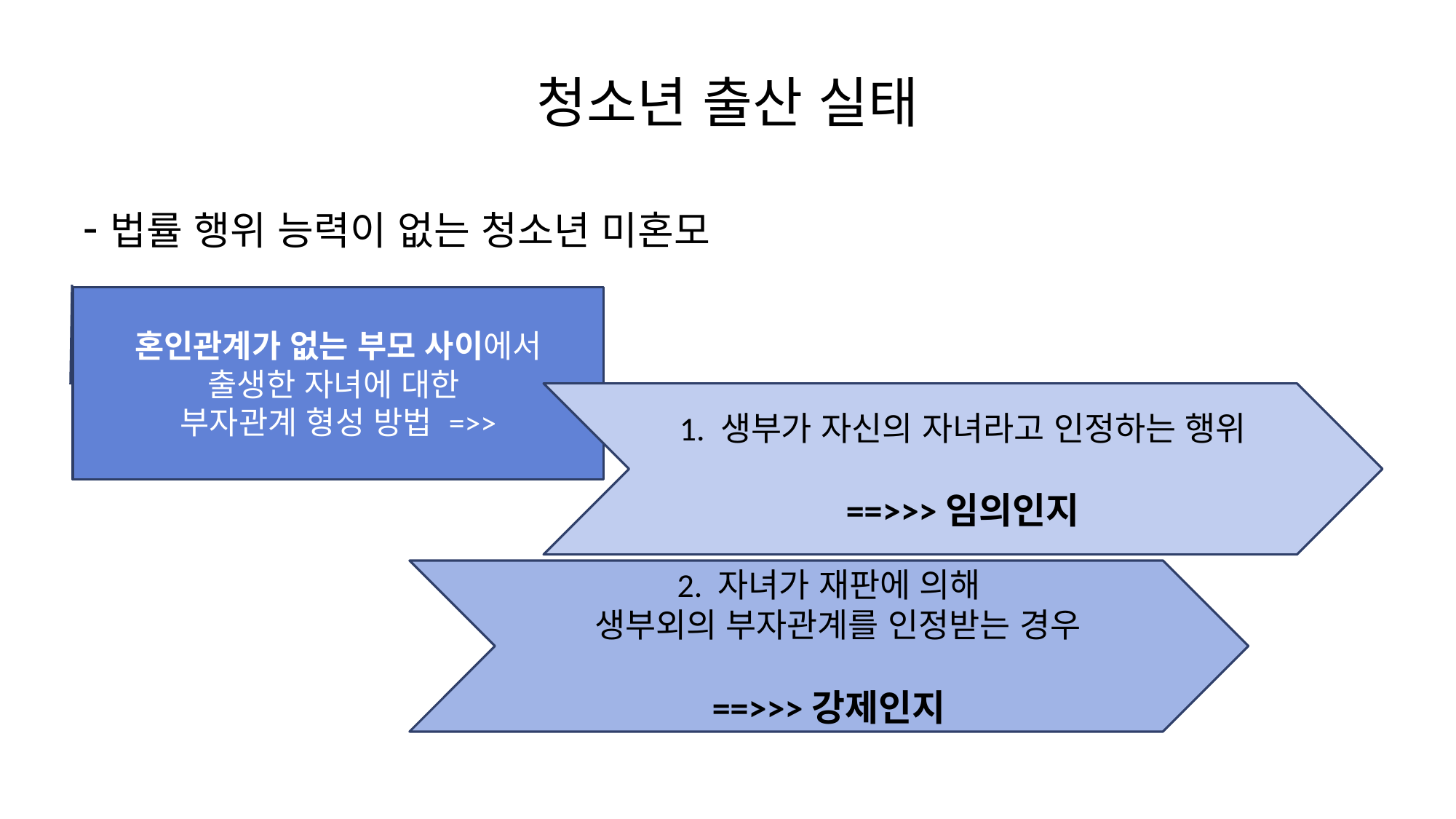

# 청소년 출산 실태
-법률 행위 능력이 없는 청소년 미혼모

혼인관계가 없는 부모 사이에서
출생한 자녀에 대한
부자관계 형성 방법 =>>
1. 생부가 자신의 자녀라고 인정하는 행위

==>>>임의인지
2. 자녀가 재판에 의해
 생부외의 부자관계를 인정받는 경우

==>>>강제인지